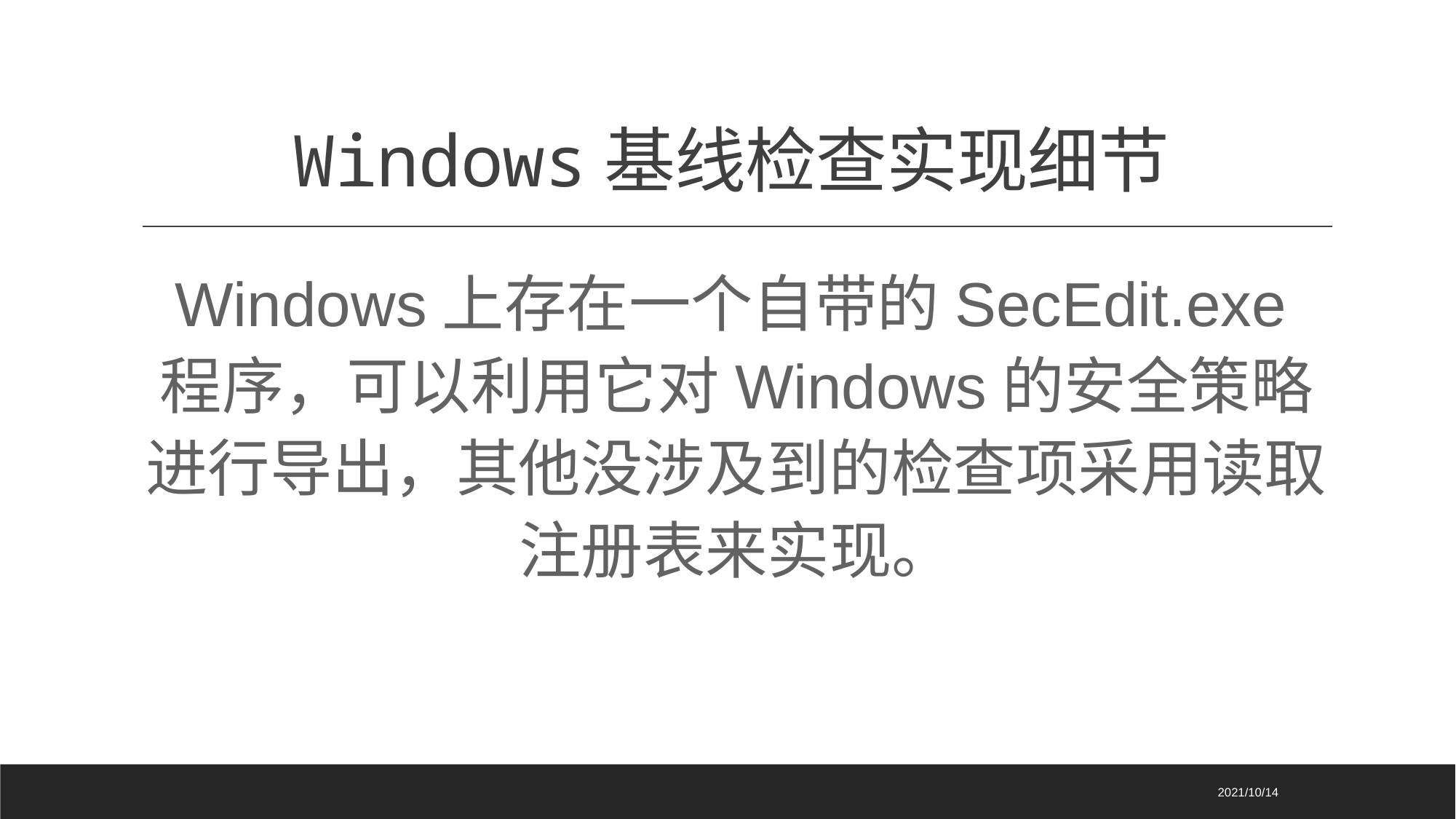

# Windows基线检查实现细节
Windows上存在一个自带的SecEdit.exe程序，可以利用它对Windows的安全策略进行导出，其他没涉及到的检查项采用读取注册表来实现。
2021/10/14